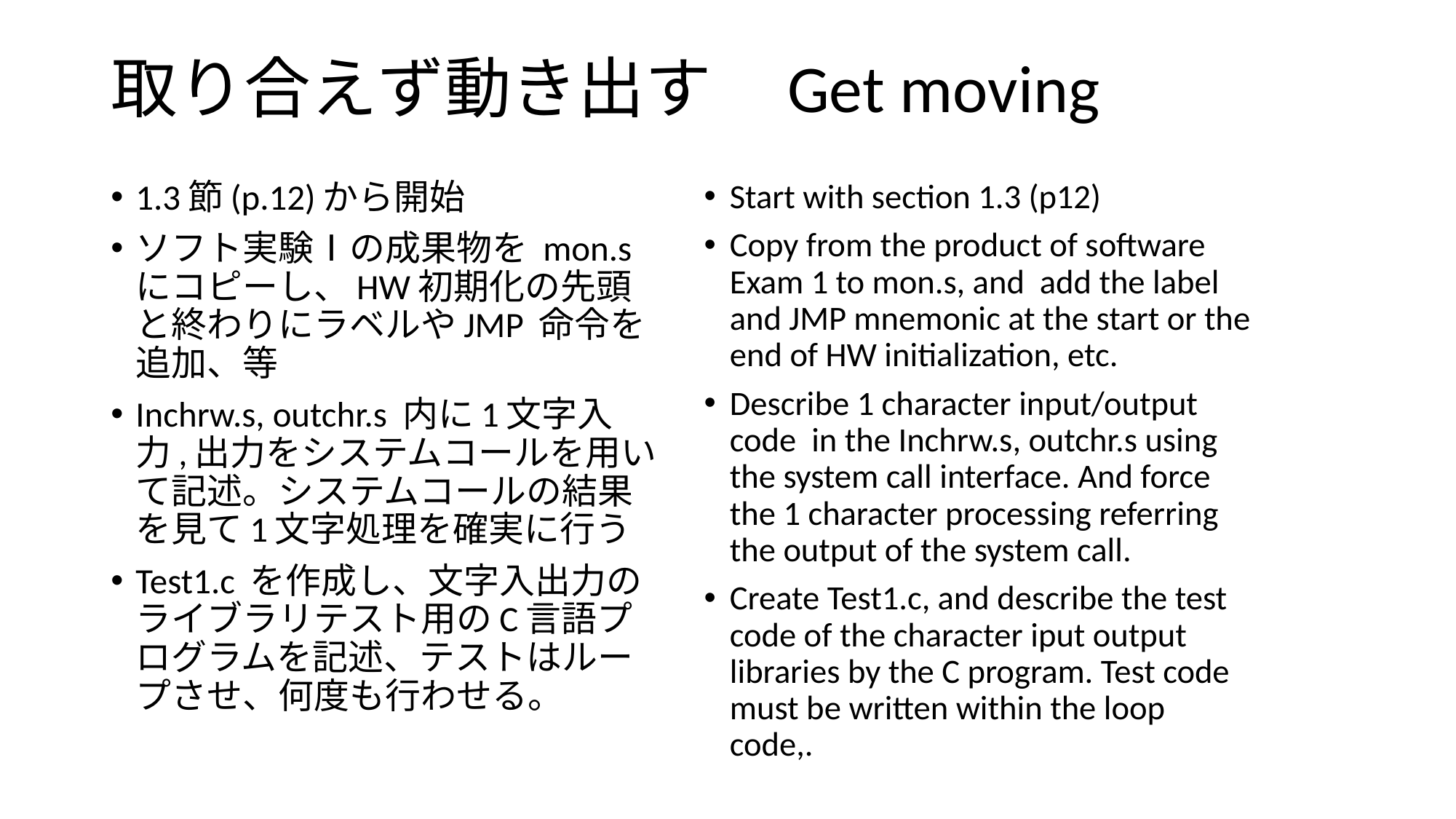

# 取り合えず動き出す    Get moving
Start with section 1.3 (p12)
Copy from the product of software Exam 1 to mon.s, and  add the label  and JMP mnemonic at the start or the end of HW initialization, etc.
Describe 1 character input/output code  in the Inchrw.s, outchr.s using the system call interface. And force the 1 character processing referring the output of the system call.
Create Test1.c, and describe the test code of the character iput output libraries by the C program. Test code must be written within the loop code,.

1.3節(p.12)から開始
ソフト実験Ⅰの成果物を mon.s にコピーし、HW初期化の先頭と終わりにラベルやJMP 命令を追加、等
Inchrw.s, outchr.s 内に1文字入力,出力をシステムコールを用いて記述。システムコールの結果を見て1文字処理を確実に行う
Test1.c を作成し、文字入出力のライブラリテスト用のC言語プログラムを記述、テストはループさせ、何度も行わせる。